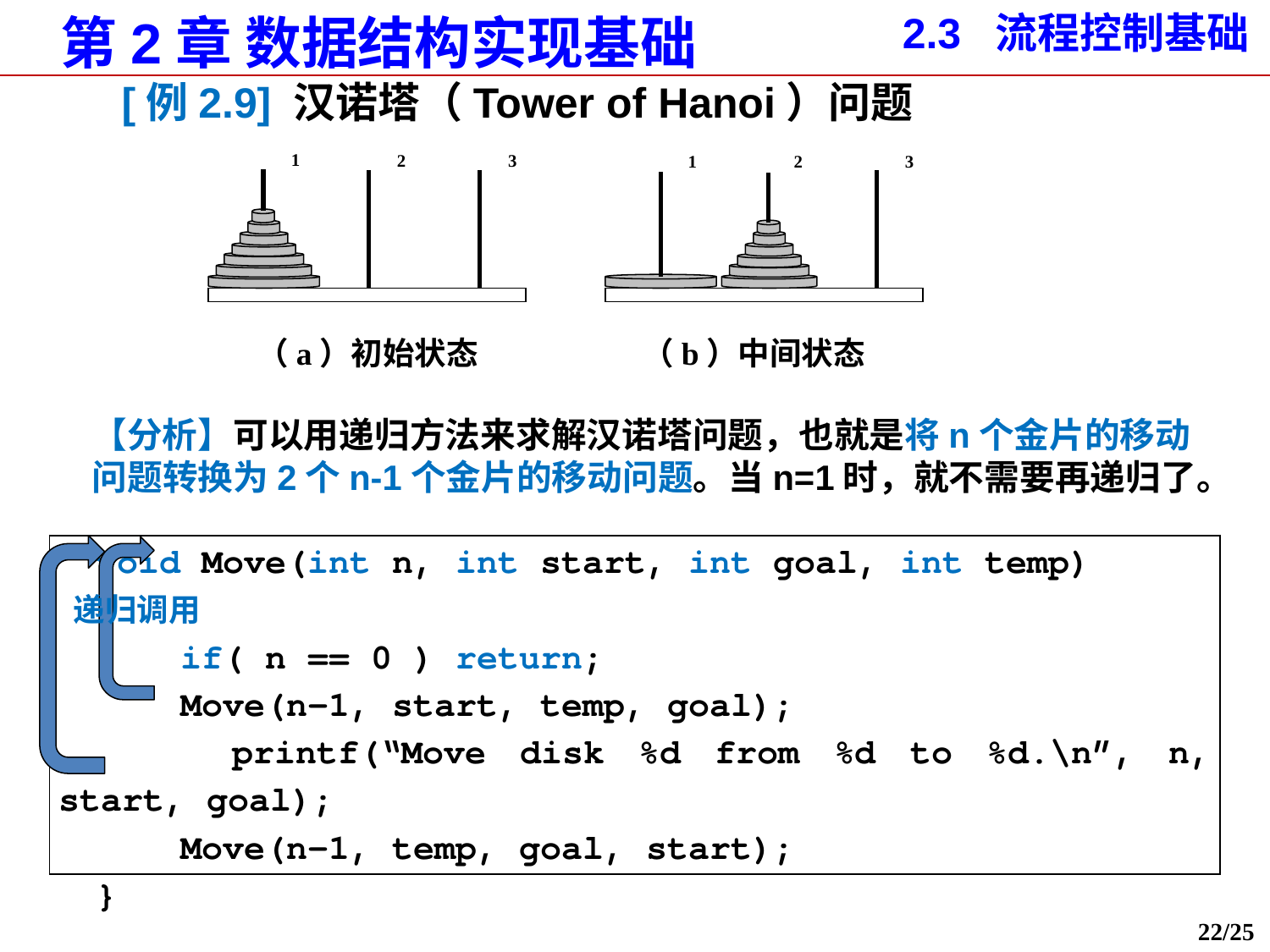

2.3  流程控制基础
[例2.9] 汉诺塔（Tower of Hanoi）问题
1
2
3
1
2
3

 （a）初始状态
（b）中间状态
【分析】可以用递归方法来求解汉诺塔问题，也就是将n个金片的移动问题转换为2个n-1个金片的移动问题。当n=1时，就不需要再递归了。
| void Move(int n, int start, int goal, int temp) { if( n == 0 ) return; Move(n-1, start, temp, goal); printf(“Move disk %d from %d to %d.\n”, n, start, goal); Move(n-1, temp, goal, start); } |
| --- |
递归调用

22/25